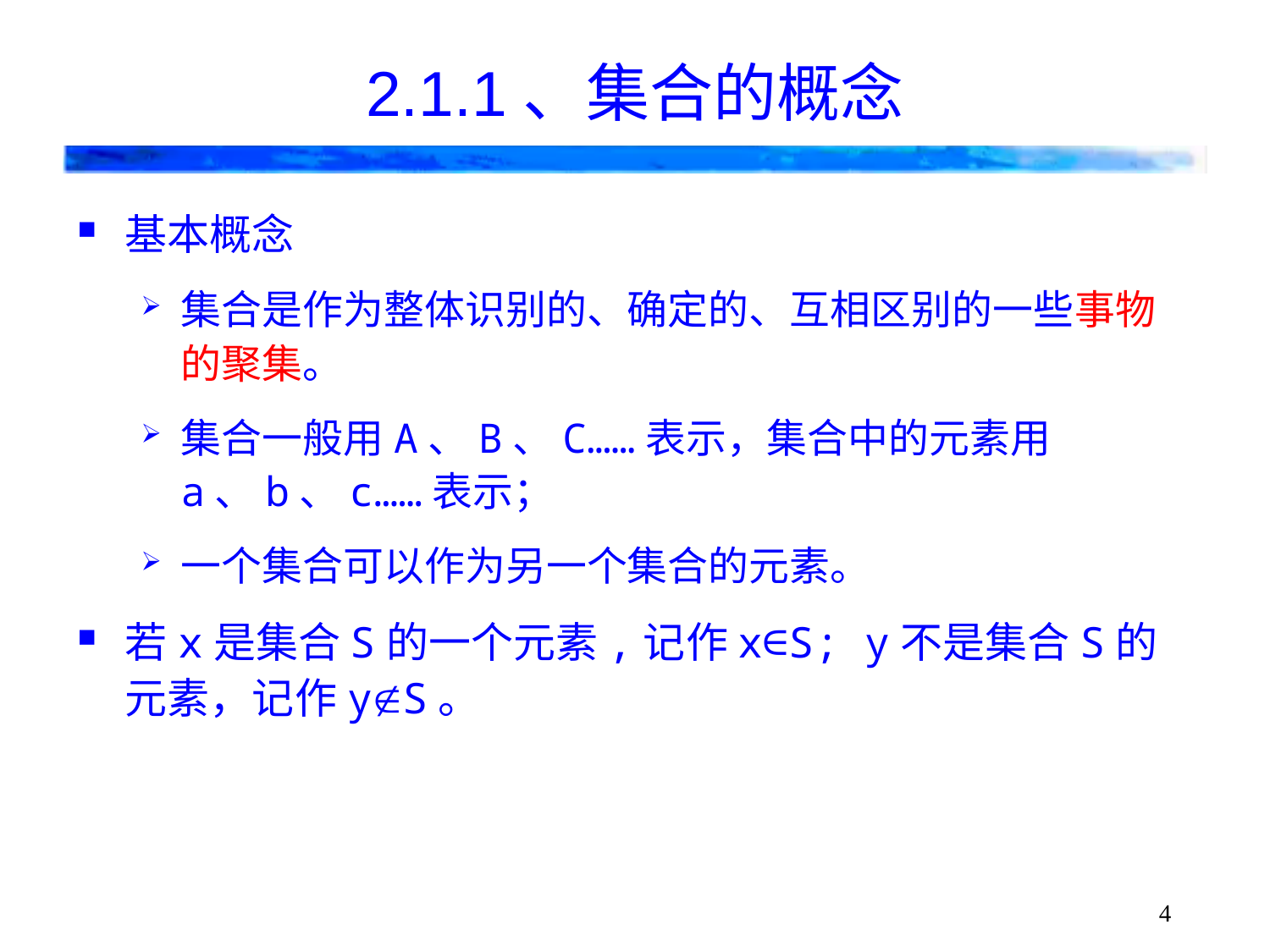

# 2.1.1、集合的概念
基本概念
集合是作为整体识别的、确定的、互相区别的一些事物的聚集。
集合一般用A、B、C……表示，集合中的元素用a、b、c……表示；
一个集合可以作为另一个集合的元素。
若x是集合S的一个元素,记作x∈S; y不是集合S的元素，记作y∉S。
4